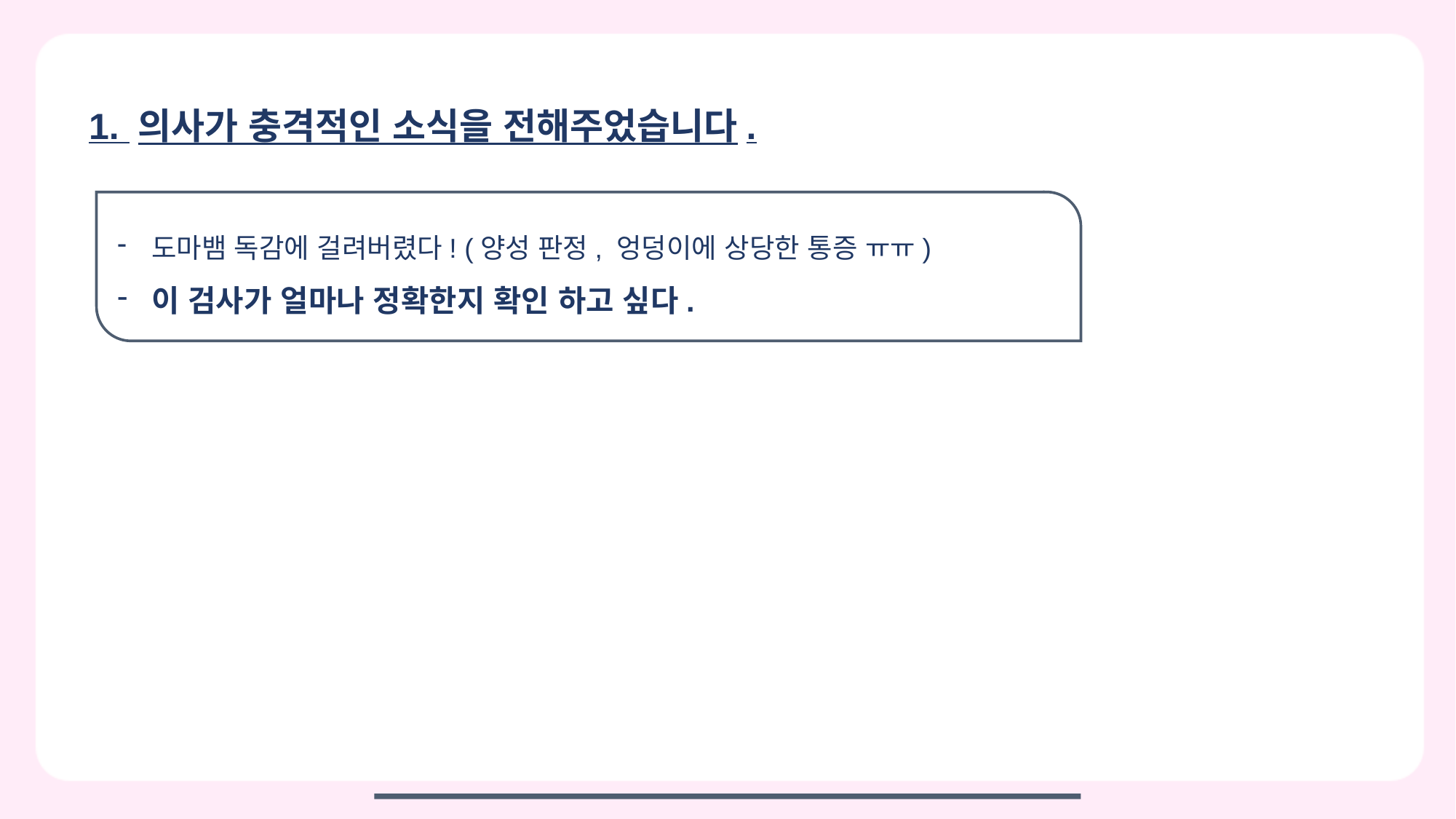

1. 의사가 충격적인 소식을 전해주었습니다.
도마뱀 독감에 걸려버렸다! (양성 판정, 엉덩이에 상당한 통증 ㅠㅠ)
이 검사가 얼마나 정확한지 확인 하고 싶다.